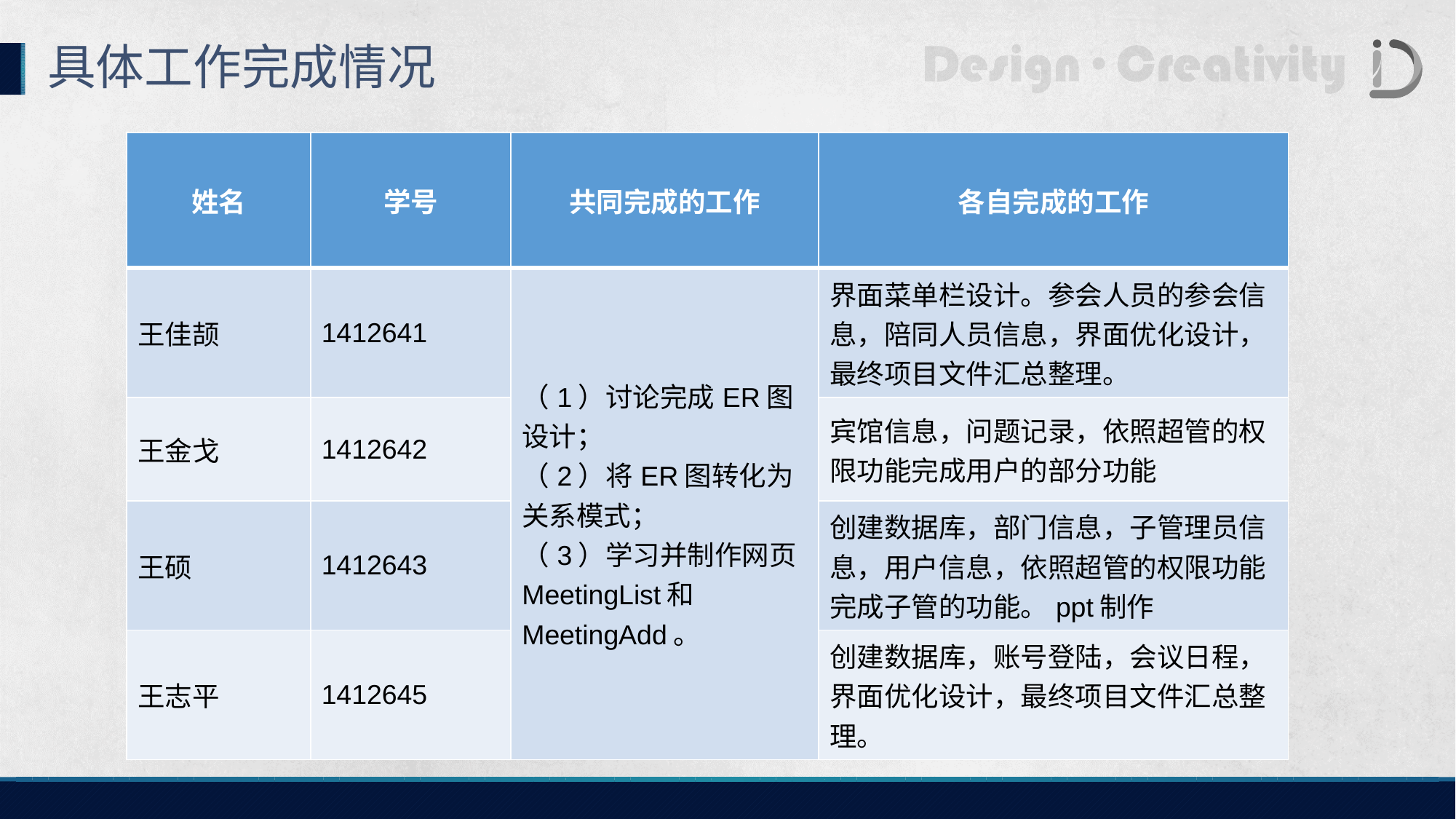

具体工作完成情况
| 姓名 | 学号 | 共同完成的工作 | 各自完成的工作 |
| --- | --- | --- | --- |
| 王佳颉 | 1412641 | （1）讨论完成ER图设计； （2）将ER图转化为关系模式； （3）学习并制作网页MeetingList和MeetingAdd。 | 界面菜单栏设计。参会人员的参会信息，陪同人员信息，界面优化设计，最终项目文件汇总整理。 |
| 王金戈 | 1412642 |  | 宾馆信息，问题记录，依照超管的权限功能完成用户的部分功能 |
| 王硕 | 1412643 |  | 创建数据库，部门信息，子管理员信息，用户信息，依照超管的权限功能完成子管的功能。ppt制作 |
| 王志平 | 1412645 |  | 创建数据库，账号登陆，会议日程，界面优化设计，最终项目文件汇总整理。 |